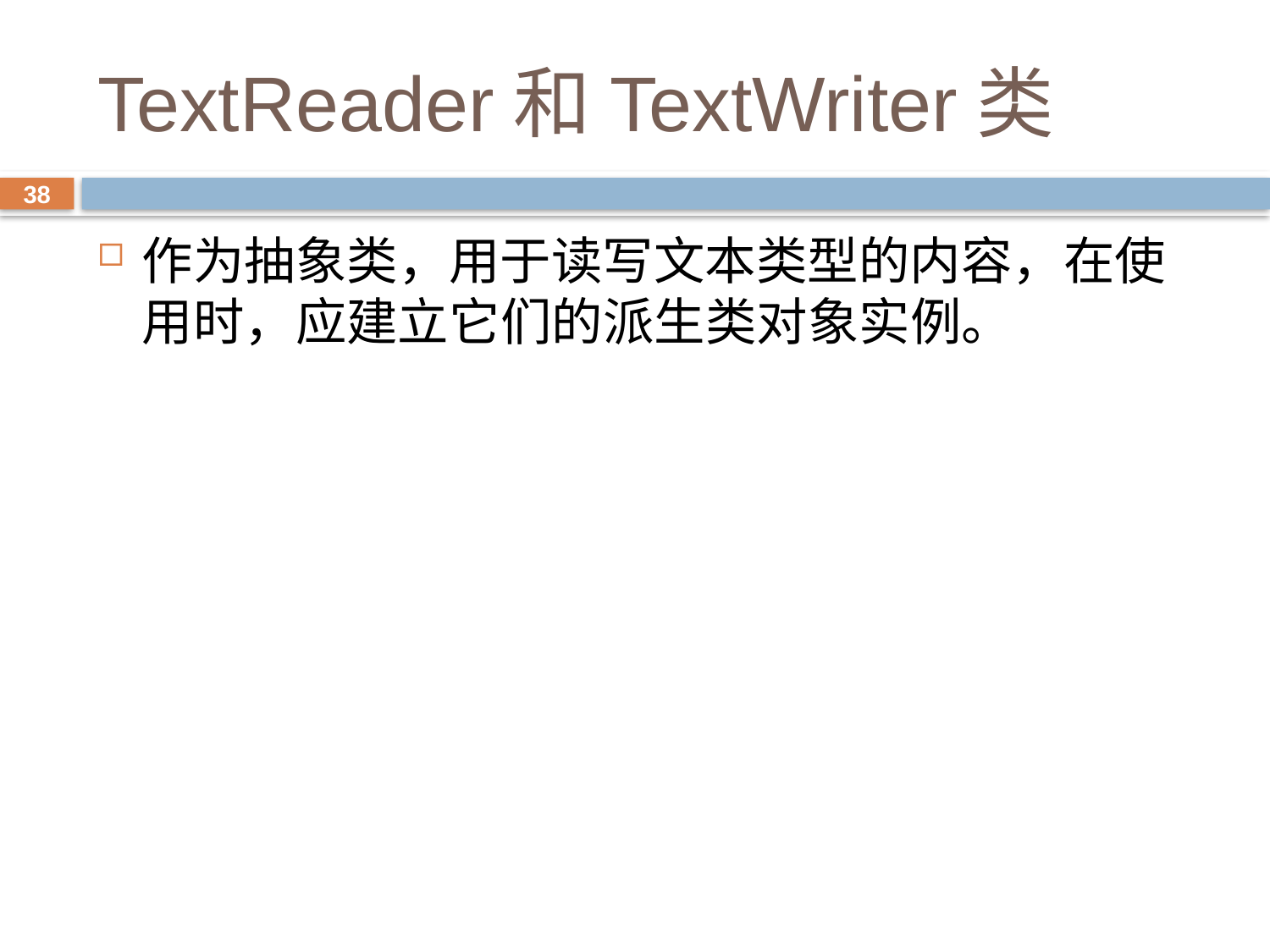

# TextReader和TextWriter类
38
作为抽象类，用于读写文本类型的内容，在使用时，应建立它们的派生类对象实例。